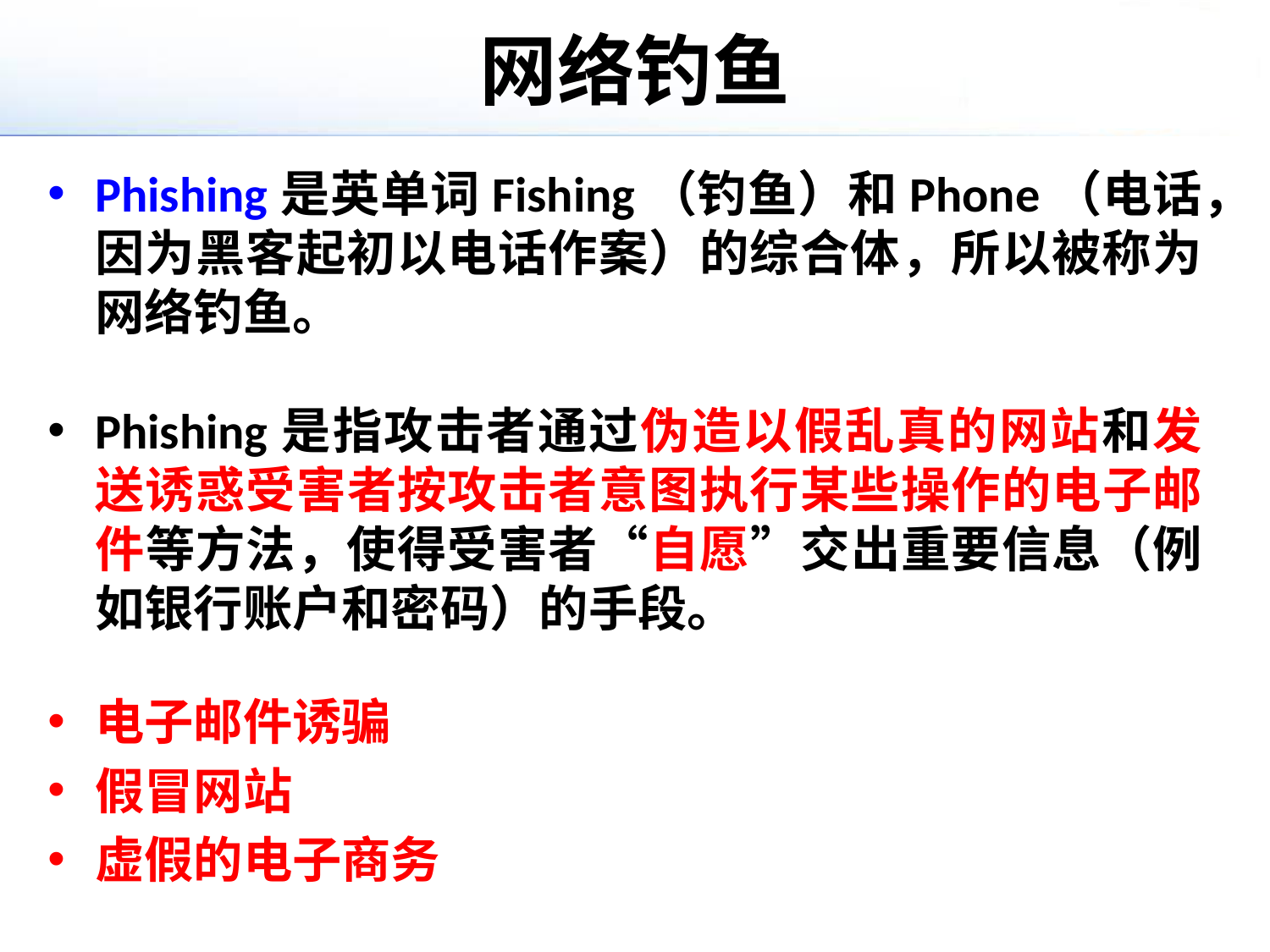

# 网络钓鱼
Phishing是英单词Fishing（钓鱼）和Phone（电话，因为黑客起初以电话作案）的综合体，所以被称为网络钓鱼。

Phishing是指攻击者通过伪造以假乱真的网站和发送诱惑受害者按攻击者意图执行某些操作的电子邮件等方法，使得受害者“自愿”交出重要信息（例如银行账户和密码）的手段。

电子邮件诱骗
假冒网站
虚假的电子商务